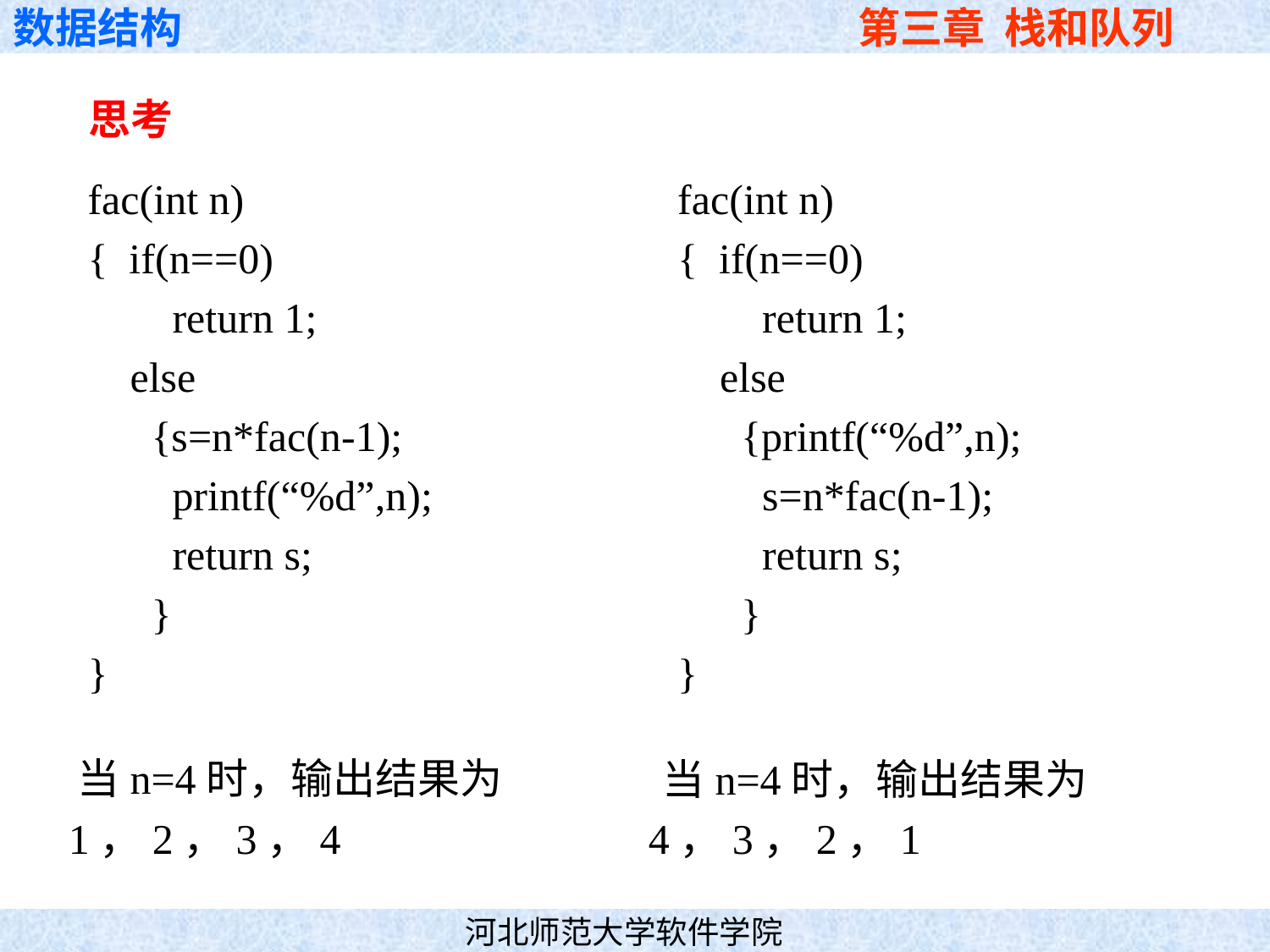

思考
fac(int n)
{  if(n==0)
        return 1;
    else
      {s=n*fac(n-1);
        printf(“%d”,n);
        return s;
      }
}

fac(int n)
{  if(n==0)
        return 1;
    else
      {printf(“%d”,n);
        s=n*fac(n-1);
        return s;
      }
}
当n=4时，输出结果为
当n=4时，输出结果为
1，2，3，4
4，3，2，1